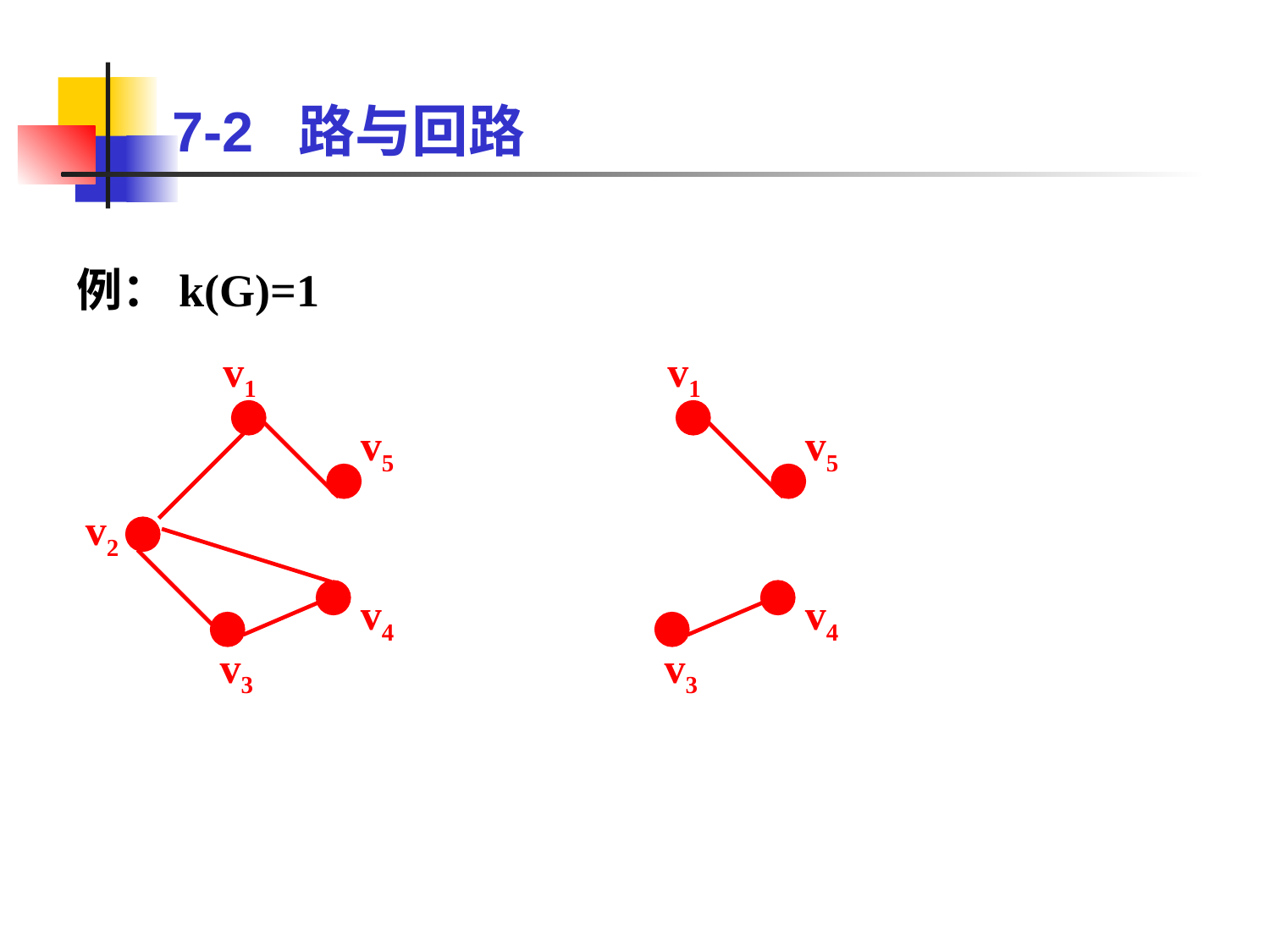

# 7-2  路与回路
例：k(G)=1
v1
v1

v5
v5

v2

v4

v4

v3
v3
43